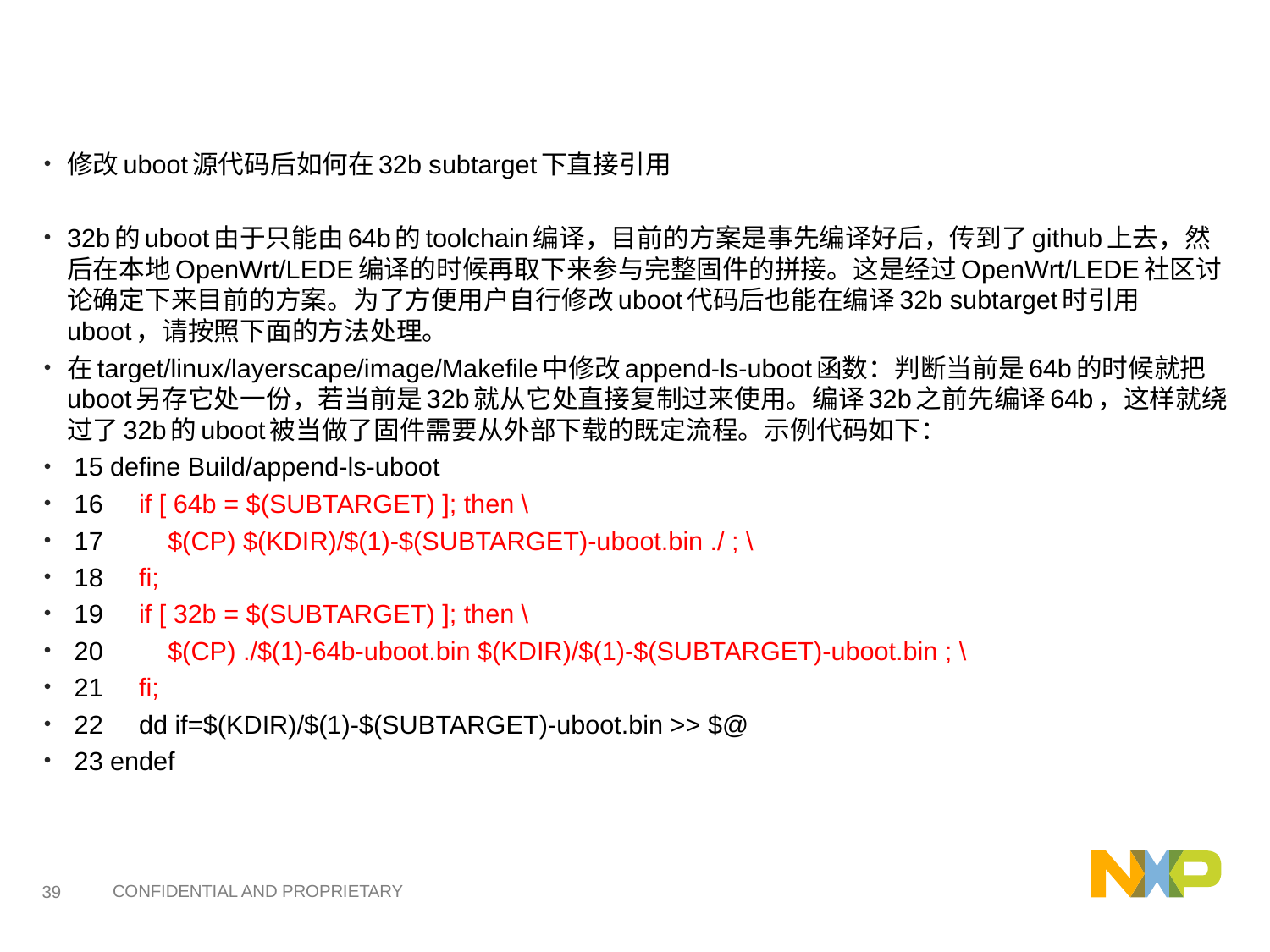

#
修改uboot源代码后如何在32b subtarget下直接引用

32b的uboot由于只能由64b的toolchain编译，目前的方案是事先编译好后，传到了github上去，然后在本地OpenWrt/LEDE编译的时候再取下来参与完整固件的拼接。这是经过OpenWrt/LEDE社区讨论确定下来目前的方案。为了方便用户自行修改uboot代码后也能在编译32b subtarget时引用uboot，请按照下面的方法处理。
在target/linux/layerscape/image/Makefile中修改append-ls-uboot函数：判断当前是64b的时候就把uboot另存它处一份，若当前是32b就从它处直接复制过来使用。编译32b之前先编译64b，这样就绕过了32b的uboot被当做了固件需要从外部下载的既定流程。示例代码如下：
 15 define Build/append-ls-uboot
 16     if [ 64b = $(SUBTARGET) ]; then \
 17         $(CP) $(KDIR)/$(1)-$(SUBTARGET)-uboot.bin ./ ; \
 18     fi;
 19     if [ 32b = $(SUBTARGET) ]; then \
 20         $(CP) ./$(1)-64b-uboot.bin $(KDIR)/$(1)-$(SUBTARGET)-uboot.bin ; \
 21     fi;
 22     dd if=$(KDIR)/$(1)-$(SUBTARGET)-uboot.bin >> $@
 23 endef